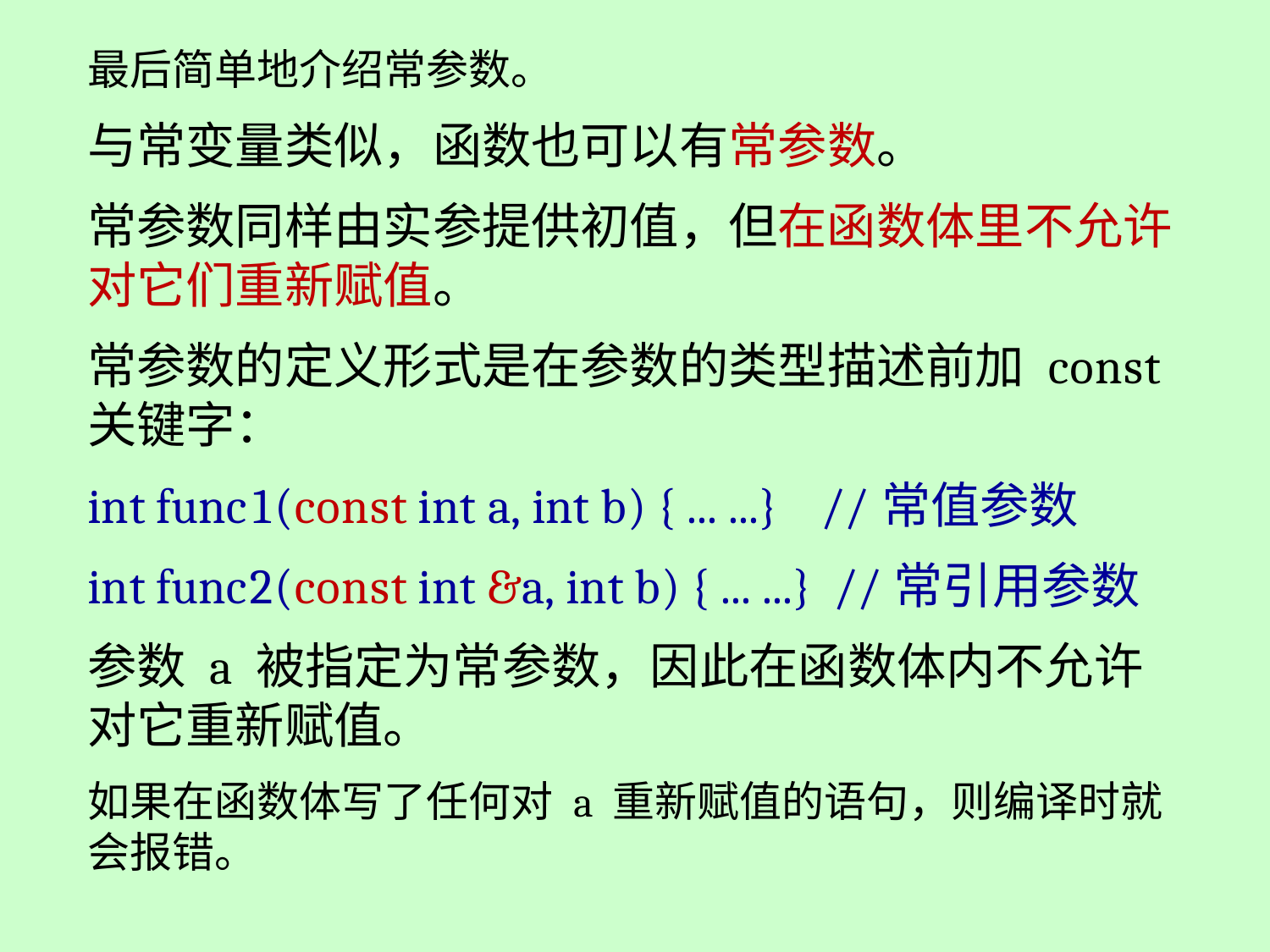

最后简单地介绍常参数。
与常变量类似，函数也可以有常参数。
常参数同样由实参提供初值，但在函数体里不允许对它们重新赋值。
常参数的定义形式是在参数的类型描述前加 const 关键字：
int func1(const int a, int b) { ... ...}    //常值参数
int func2(const int &a, int b) { ... ...}  //常引用参数
参数 a 被指定为常参数，因此在函数体内不允许对它重新赋值。
如果在函数体写了任何对 a 重新赋值的语句，则编译时就会报错。
54